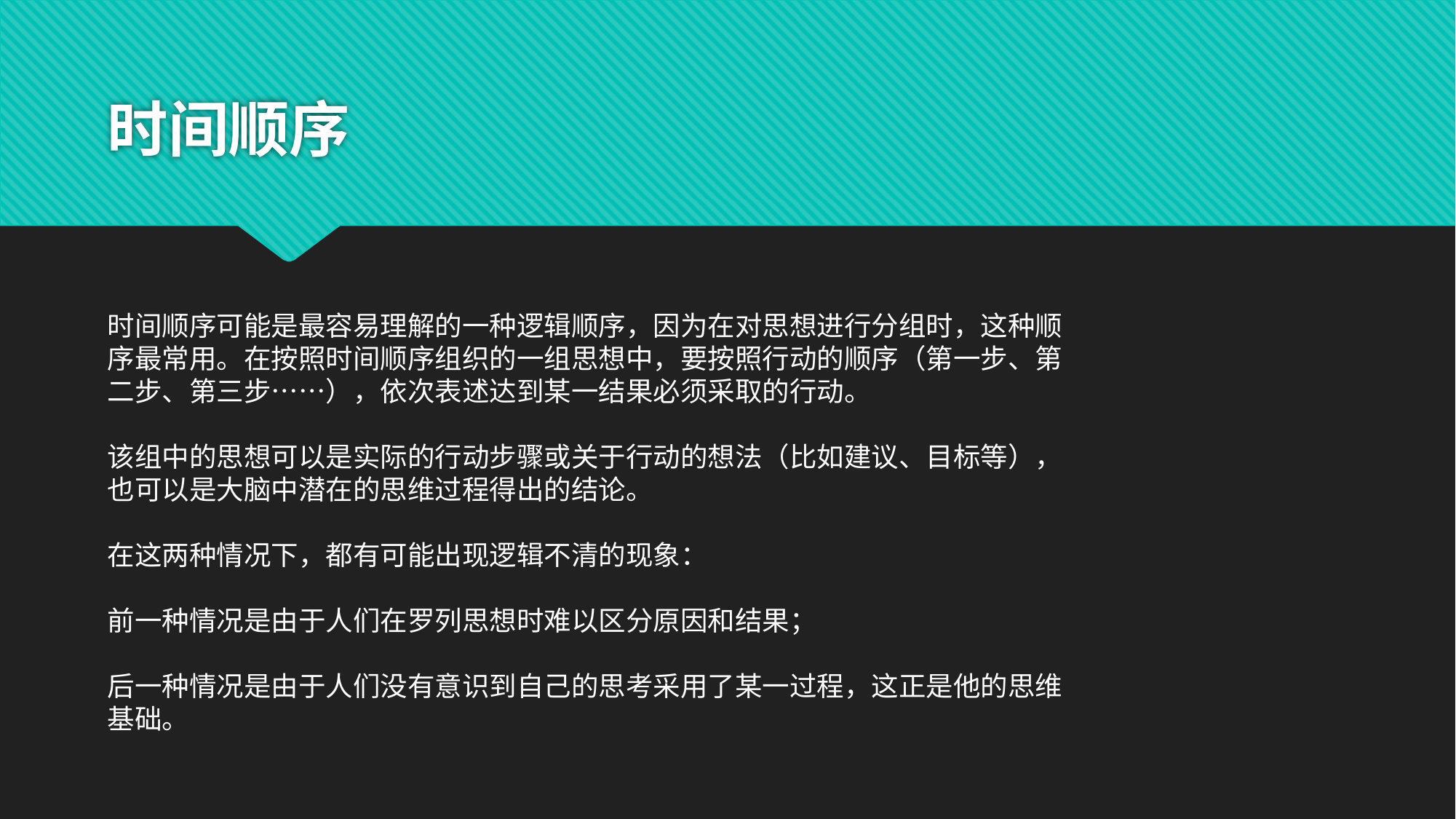

# 时间顺序
时间顺序可能是最容易理解的一种逻辑顺序，因为在对思想进行分组时，这种顺序最常用。在按照时间顺序组织的一组思想中，要按照行动的顺序（第一步、第二步、第三步……），依次表述达到某一结果必须采取的行动。

该组中的思想可以是实际的行动步骤或关于行动的想法（比如建议、目标等），也可以是大脑中潜在的思维过程得出的结论。

在这两种情况下，都有可能出现逻辑不清的现象：

前一种情况是由于人们在罗列思想时难以区分原因和结果；

后一种情况是由于人们没有意识到自己的思考采用了某一过程，这正是他的思维基础。